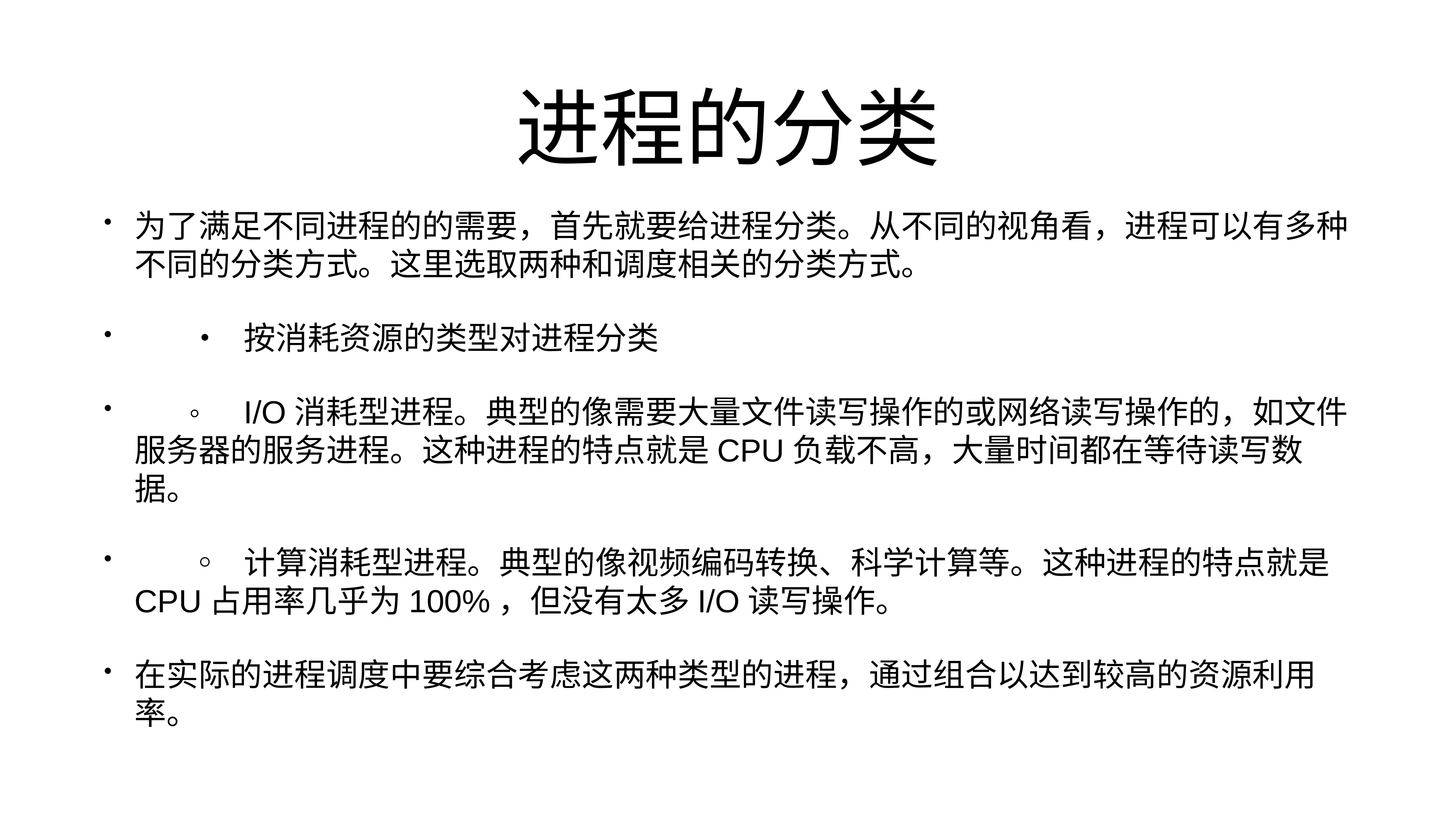

# 进程的分类
为了满足不同进程的的需要，首先就要给进程分类。从不同的视角看，进程可以有多种不同的分类方式。这里选取两种和调度相关的分类方式。
	•	按消耗资源的类型对进程分类
	◦	I/O消耗型进程。典型的像需要大量文件读写操作的或网络读写操作的，如文件服务器的服务进程。这种进程的特点就是CPU负载不高，大量时间都在等待读写数据。
	◦	计算消耗型进程。典型的像视频编码转换、科学计算等。这种进程的特点就是CPU占用率几乎为100%，但没有太多I/O读写操作。
在实际的进程调度中要综合考虑这两种类型的进程，通过组合以达到较高的资源利用率。